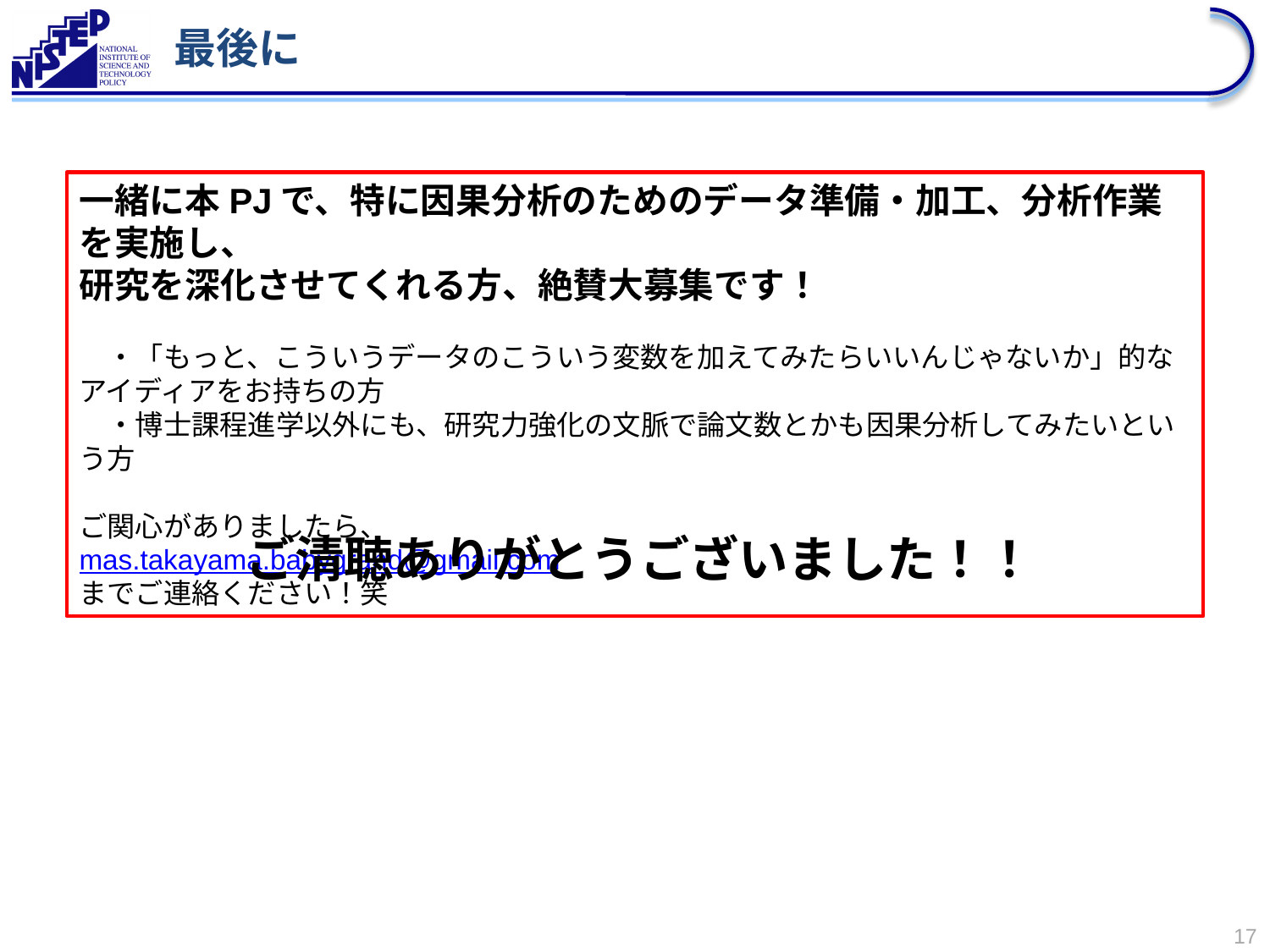

# 最後に
一緒に本PJで、特に因果分析のためのデータ準備・加工、分析作業を実施し、
研究を深化させてくれる方、絶賛大募集です！

　・「もっと、こういうデータのこういう変数を加えてみたらいいんじゃないか」的なアイディアをお持ちの方
　・博士課程進学以外にも、研究力強化の文脈で論文数とかも因果分析してみたいという方

ご関心がありましたら、
mas.takayama.babygrand@gmail.com
までご連絡ください！笑
ご清聴ありがとうございました！！
17